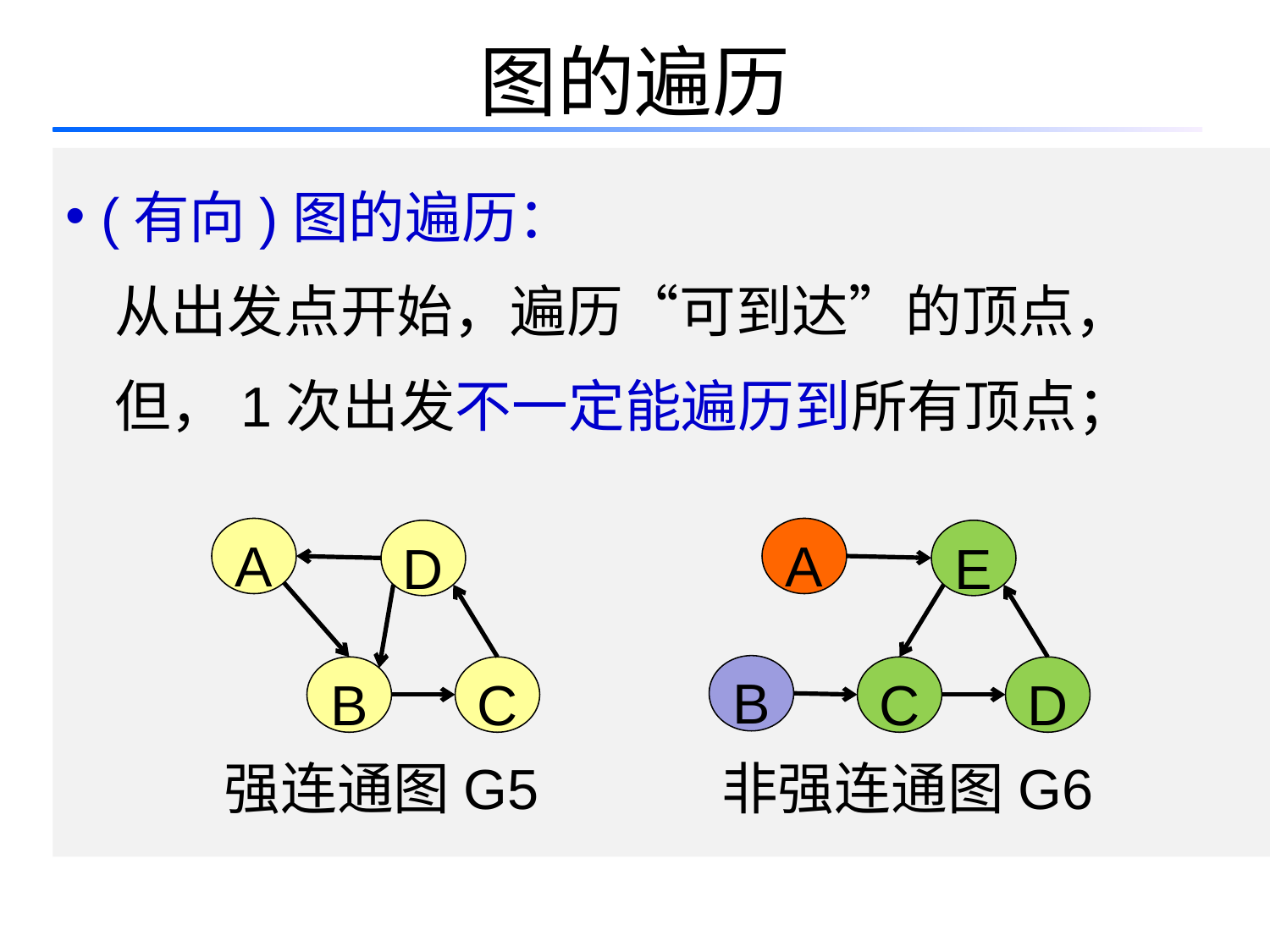

# 图的遍历

 (有向)图的遍历：
  从出发点开始，遍历“可到达”的顶点，
  但，1次出发不一定能遍历到所有顶点；
A
A
D
E
B
B
C
C
D
强连通图G5
非强连通图G6